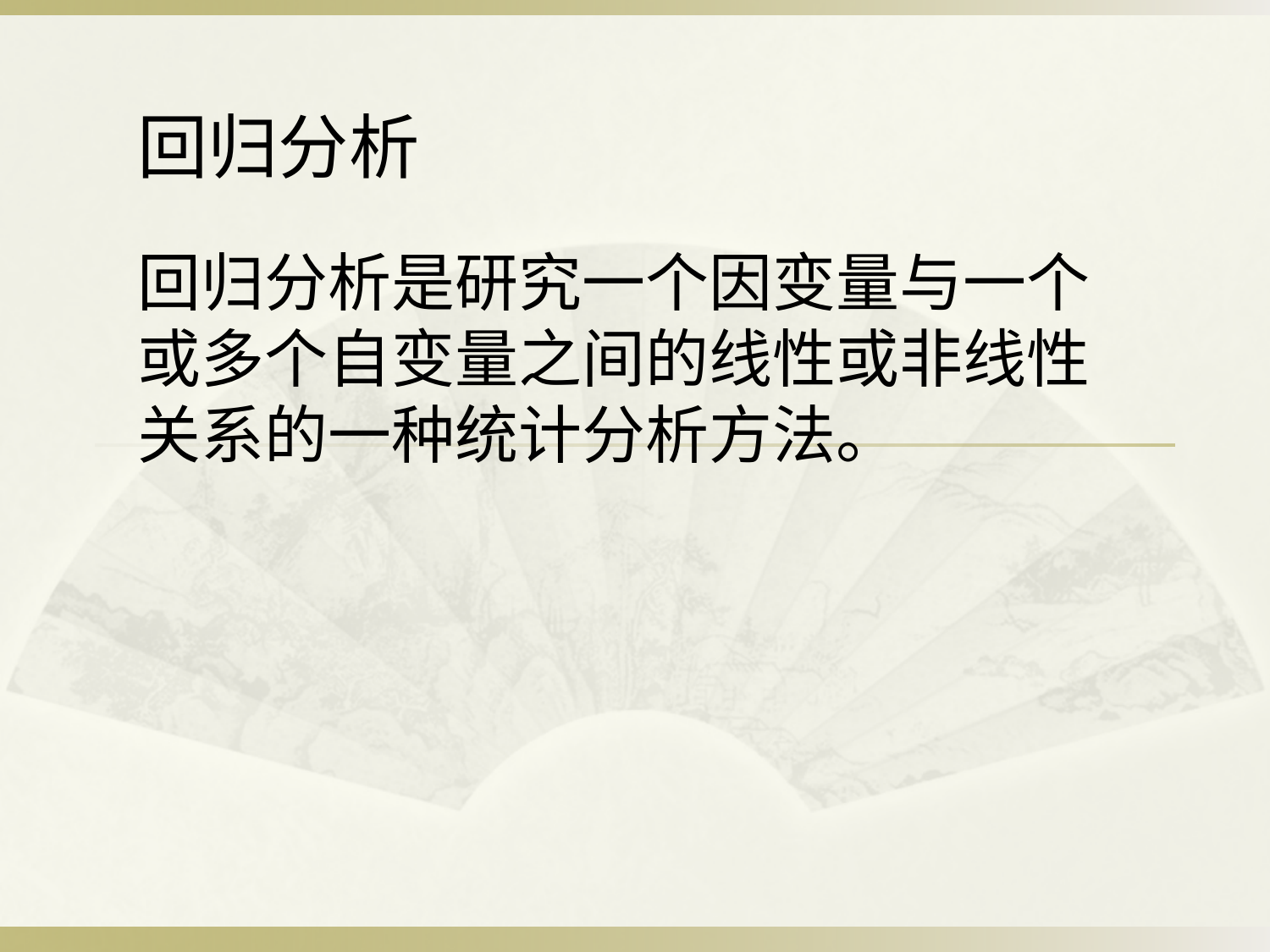

回归分析
回归分析是研究一个因变量与一个或多个自变量之间的线性或非线性关系的一种统计分析方法。